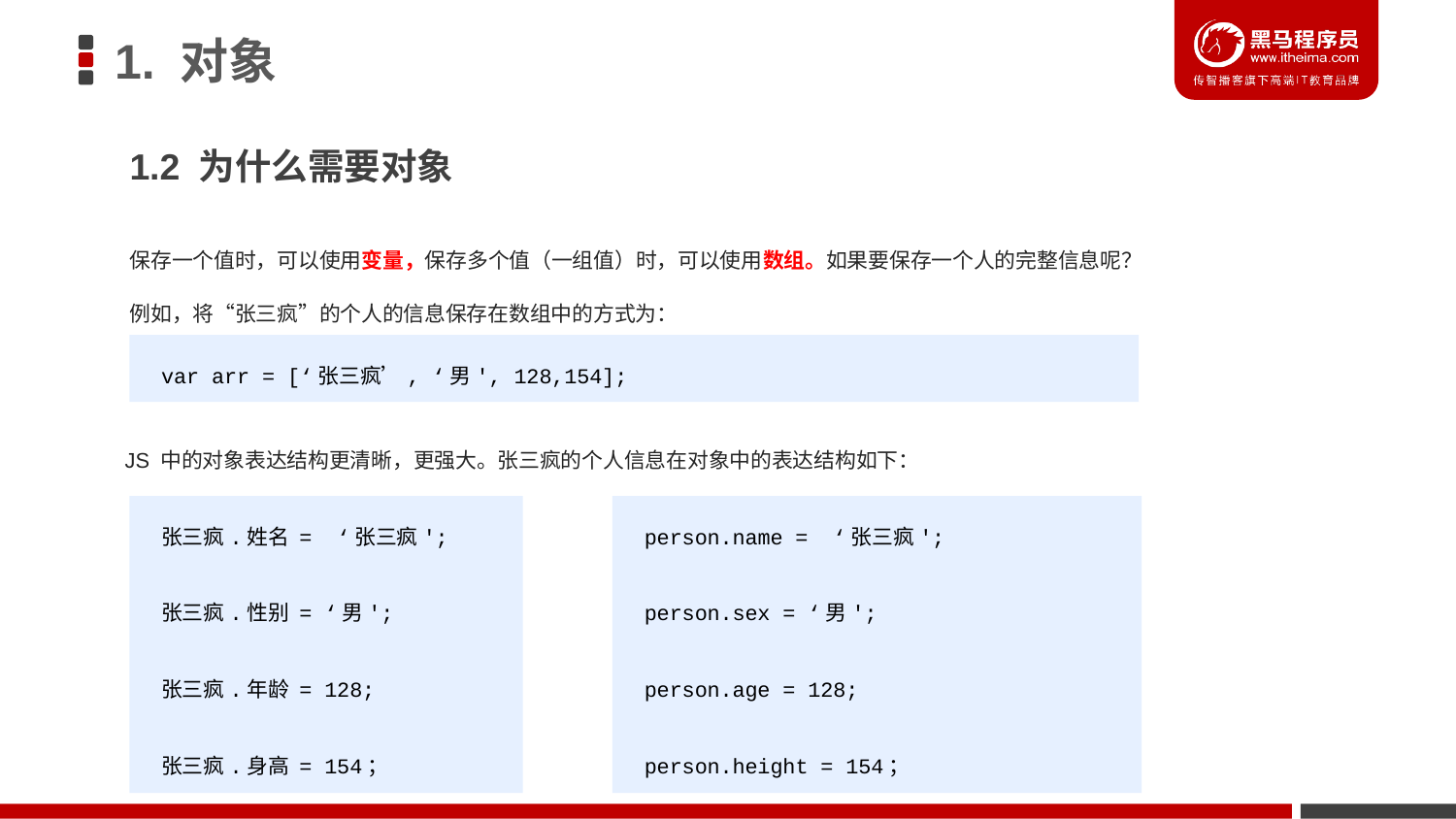

# 1. 对象
1.2 为什么需要对象
保存一个值时，可以使用变量，保存多个值（一组值）时，可以使用数组。如果要保存一个人的完整信息呢？
例如，将“张三疯”的个人的信息保存在数组中的方式为：
var arr = [‘张三疯’, ‘男', 128,154];
JS 中的对象表达结构更清晰，更强大。张三疯的个人信息在对象中的表达结构如下：

张三疯.姓名 =  ‘张三疯';

张三疯.性别 = ‘男';

张三疯.年龄 = 128;

张三疯.身高 = 154；
person.name =  ‘张三疯';

person.sex = ‘男';

person.age = 128;

person.height = 154；